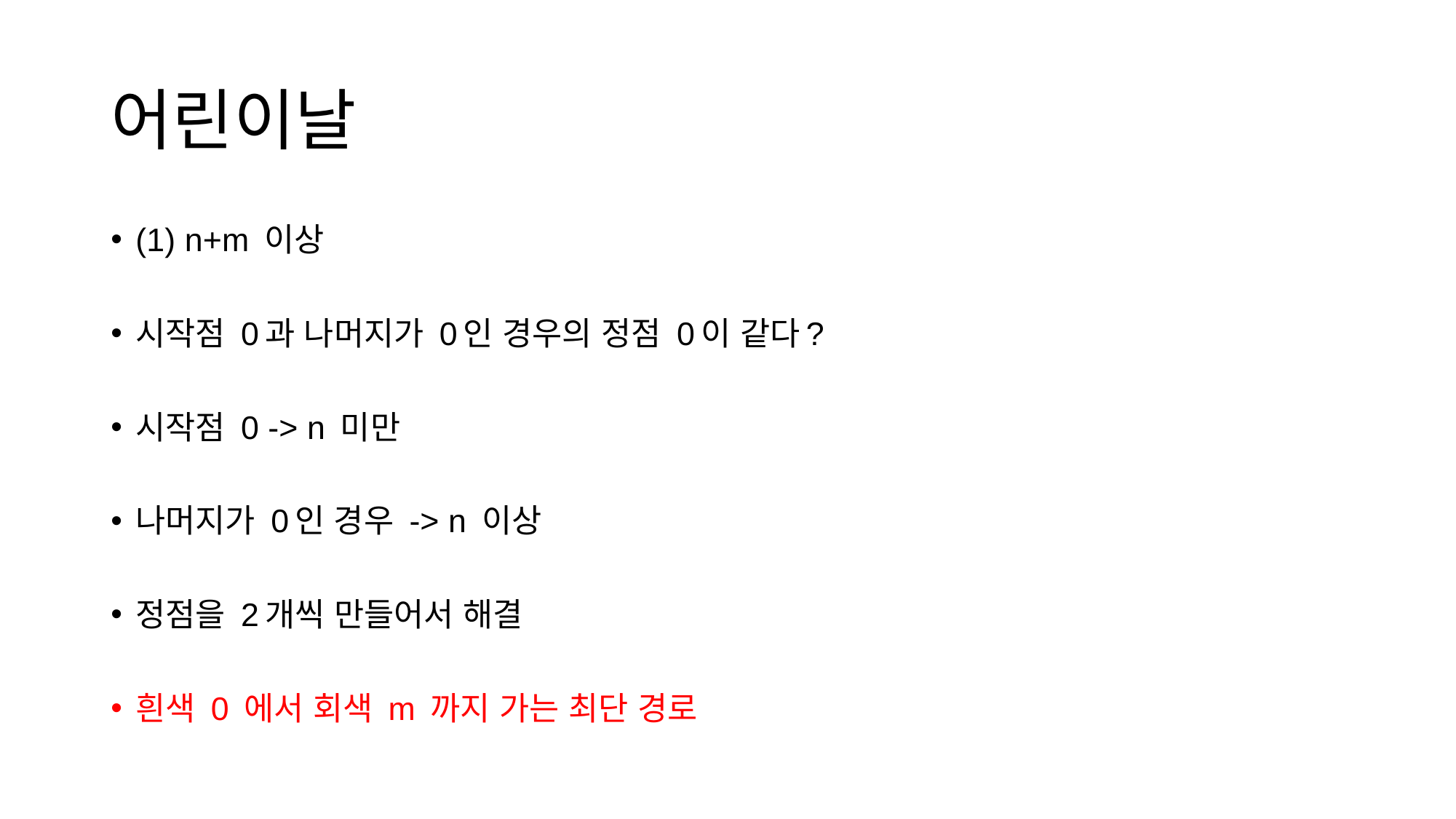

# 어린이날
(1) n+m 이상

시작점 0과 나머지가 0인 경우의 정점 0이 같다?

시작점 0 -> n 미만

나머지가 0인 경우 -> n 이상

정점을 2개씩 만들어서 해결

흰색 0 에서 회색 m 까지 가는 최단 경로